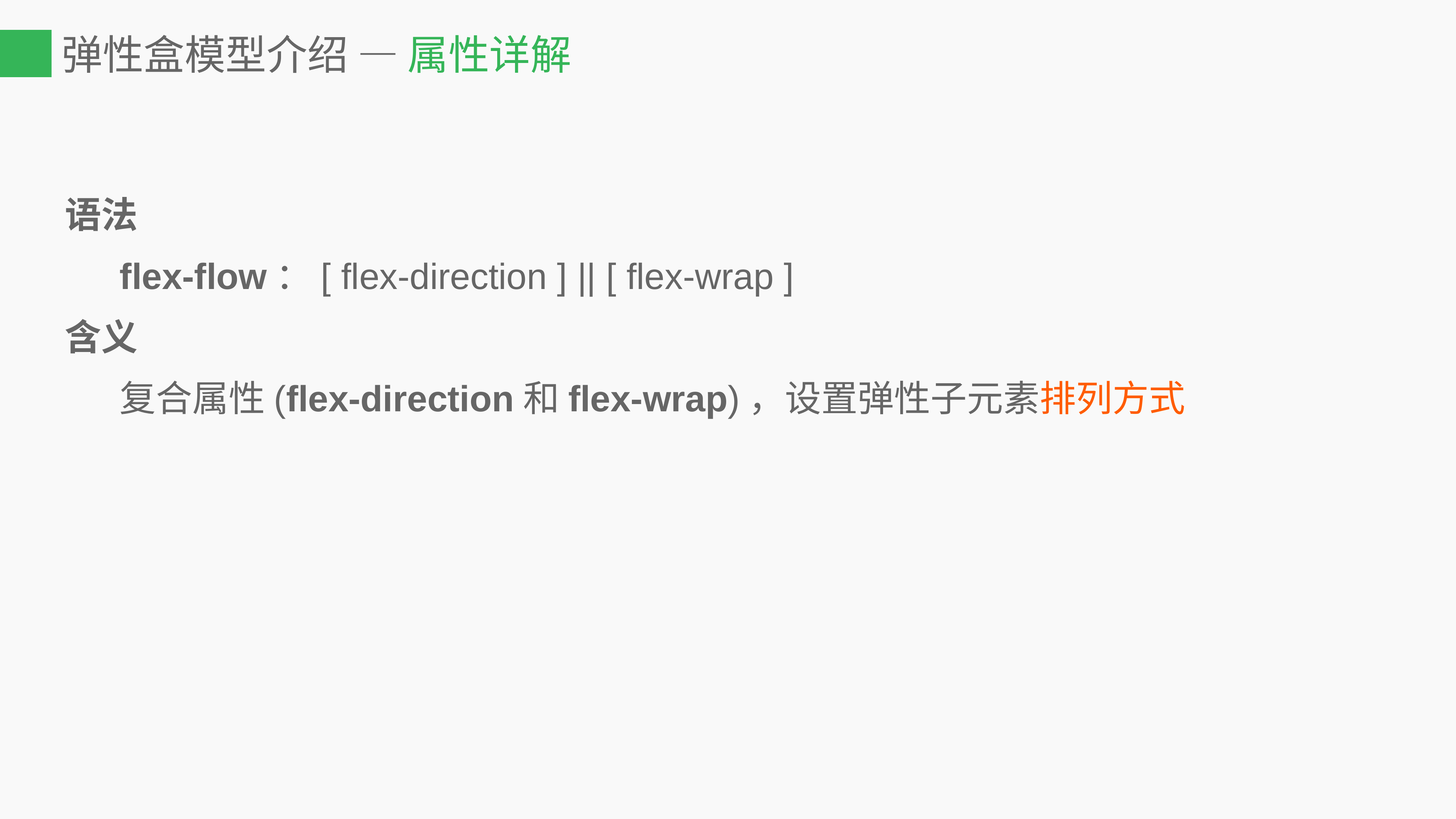

# 弹性盒模型介绍 — 属性详解
语法
	flex-flow：[ flex-direction ] || [ flex-wrap ]
含义
	复合属性(flex-direction和flex-wrap)，设置弹性子元素排列方式